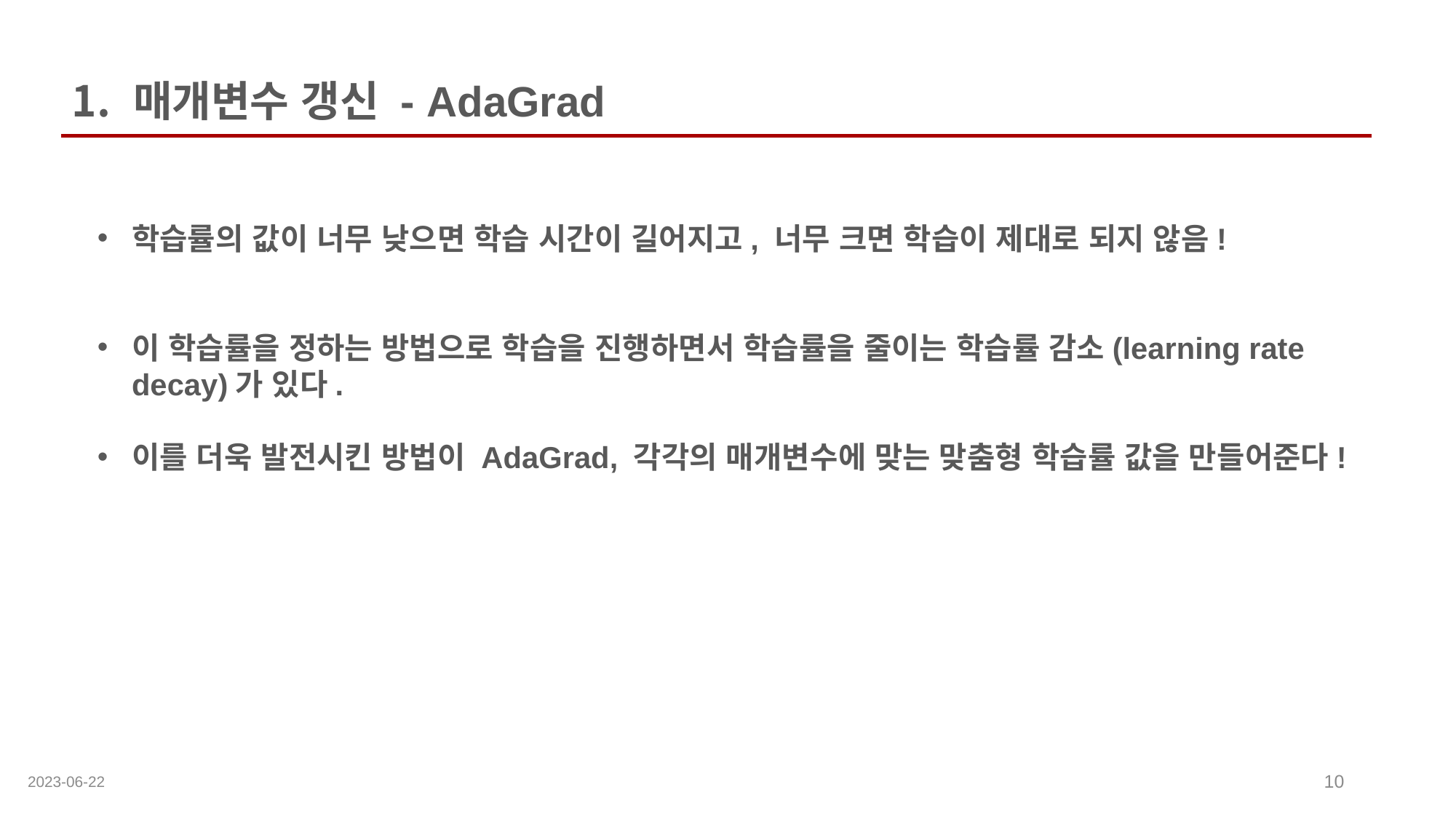

매개변수 갱신 - AdaGrad
학습률의 값이 너무 낮으면 학습 시간이 길어지고, 너무 크면 학습이 제대로 되지 않음!

이 학습률을 정하는 방법으로 학습을 진행하면서 학습률을 줄이는 학습률 감소(learning rate decay)가 있다.

이를 더욱 발전시킨 방법이 AdaGrad, 각각의 매개변수에 맞는 맞춤형 학습률 값을 만들어준다!
2023-06-22
10